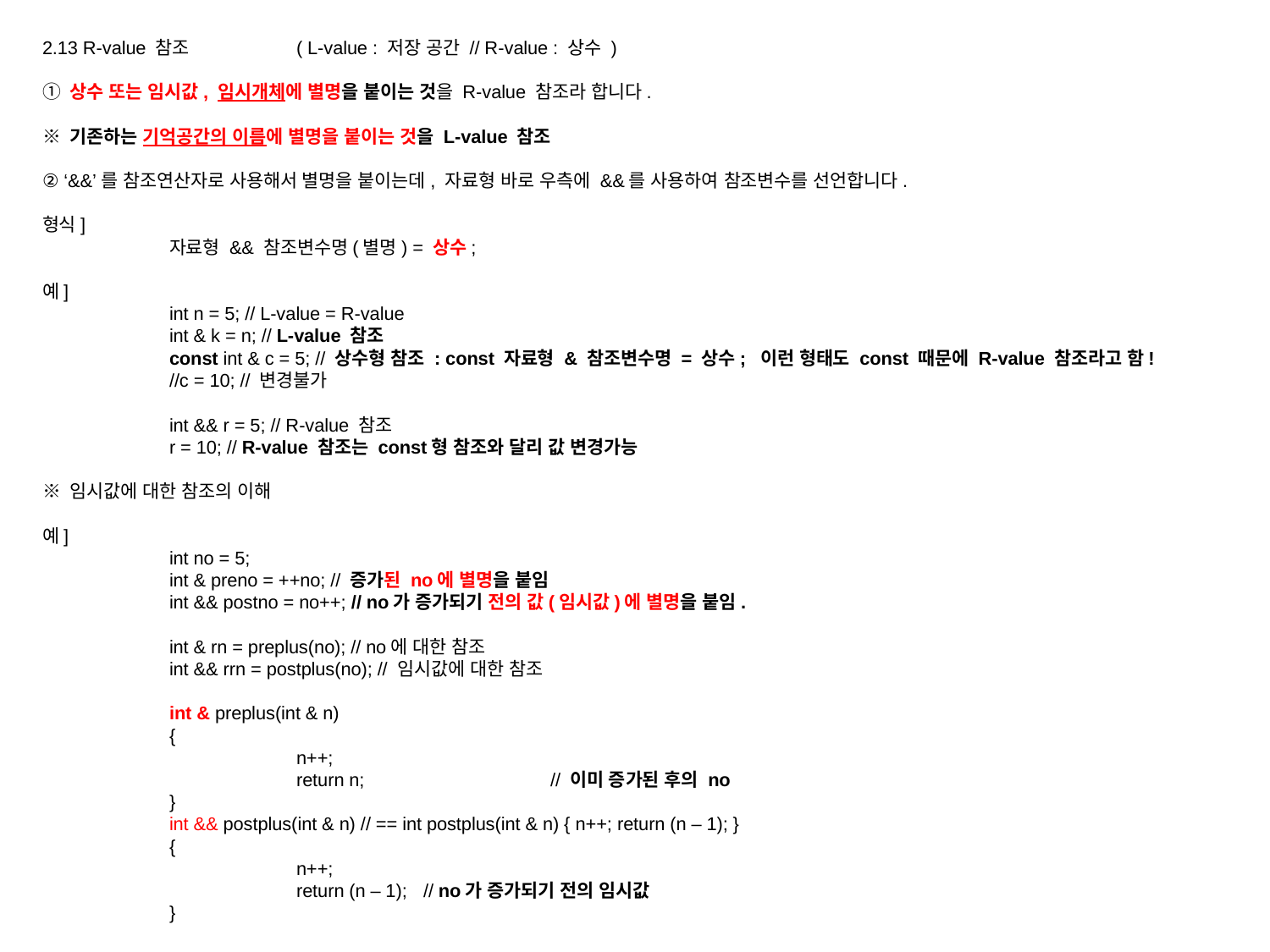

2.13 R-value 참조	( L-value : 저장 공간 // R-value : 상수 )

① 상수 또는 임시값, 임시개체에 별명을 붙이는 것을 R-value 참조라 합니다.

※ 기존하는 기억공간의 이름에 별명을 붙이는 것을 L-value 참조

② ‘&&’를 참조연산자로 사용해서 별명을 붙이는데, 자료형 바로 우측에 &&를 사용하여 참조변수를 선언합니다.

형식]
	자료형 && 참조변수명(별명) = 상수;

예]
	int n = 5; // L-value = R-value
	int & k = n; // L-value 참조
	const int & c = 5; // 상수형 참조 : const 자료형 & 참조변수명 = 상수;  이런 형태도 const 때문에 R-value 참조라고 함!
	//c = 10; // 변경불가

	int && r = 5; // R-value 참조
	r = 10; // R-value 참조는 const형 참조와 달리 값 변경가능

※ 임시값에 대한 참조의 이해

예]
	int no = 5;
	int & preno = ++no; // 증가된 no에 별명을 붙임
	int && postno = no++; // no가 증가되기 전의 값(임시값)에 별명을 붙임.

	int & rn = preplus(no); // no에 대한 참조
	int && rrn = postplus(no); // 임시값에 대한 참조

	int & preplus(int & n)
	{
		n++;
		return n; 		// 이미 증가된 후의 no
	}
	int && postplus(int & n) // == int postplus(int & n) { n++; return (n – 1); }
	{
		n++;
		return (n – 1); 	// no가 증가되기 전의 임시값
	}